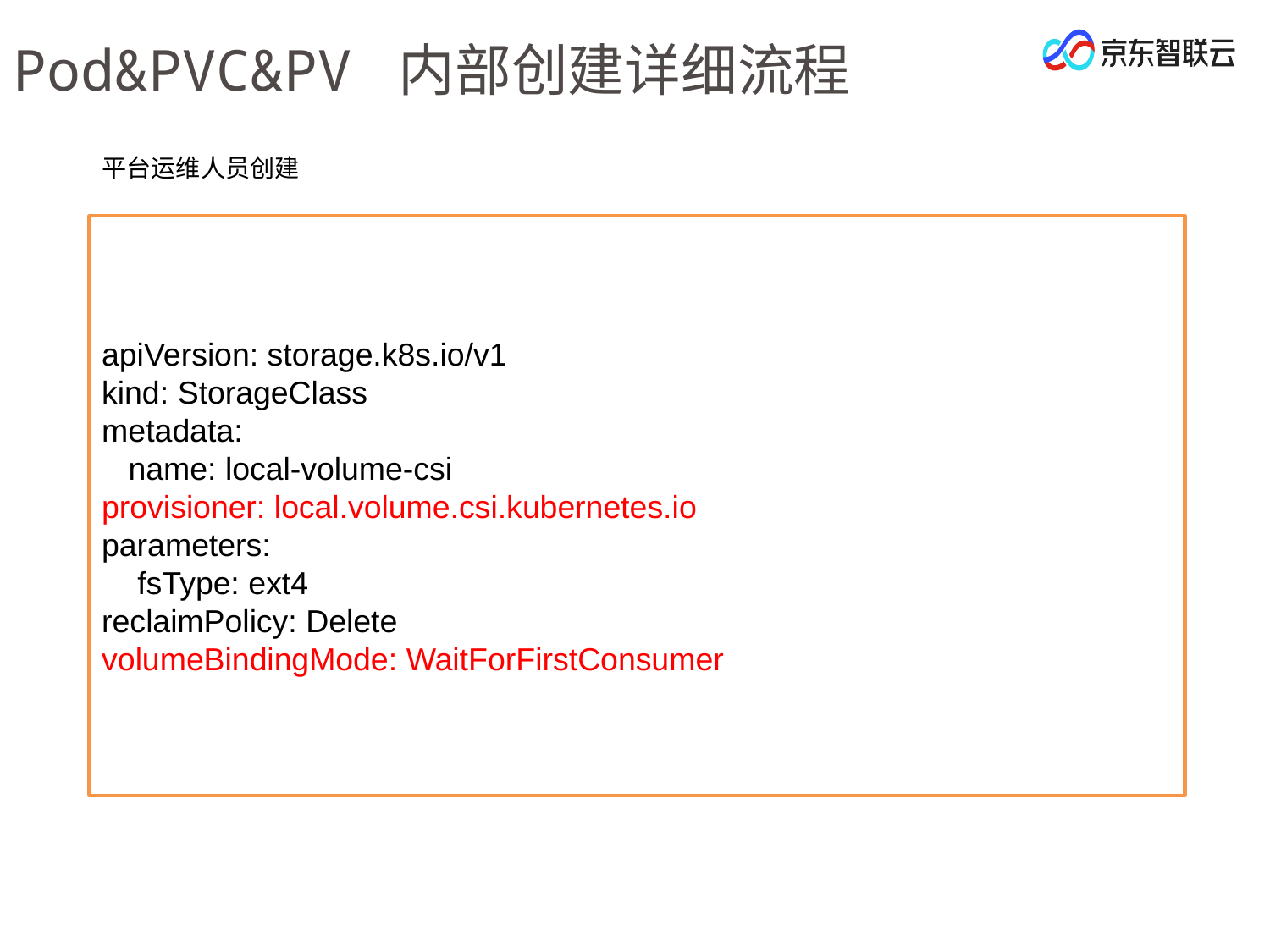

Pod&PVC&PV 内部创建详细流程
平台运维人员创建
apiVersion: storage.k8s.io/v1
kind: StorageClass
metadata:
   name: local-volume-csi
provisioner: local.volume.csi.kubernetes.io
parameters:
    fsType: ext4
reclaimPolicy: Delete
volumeBindingMode: WaitForFirstConsumer